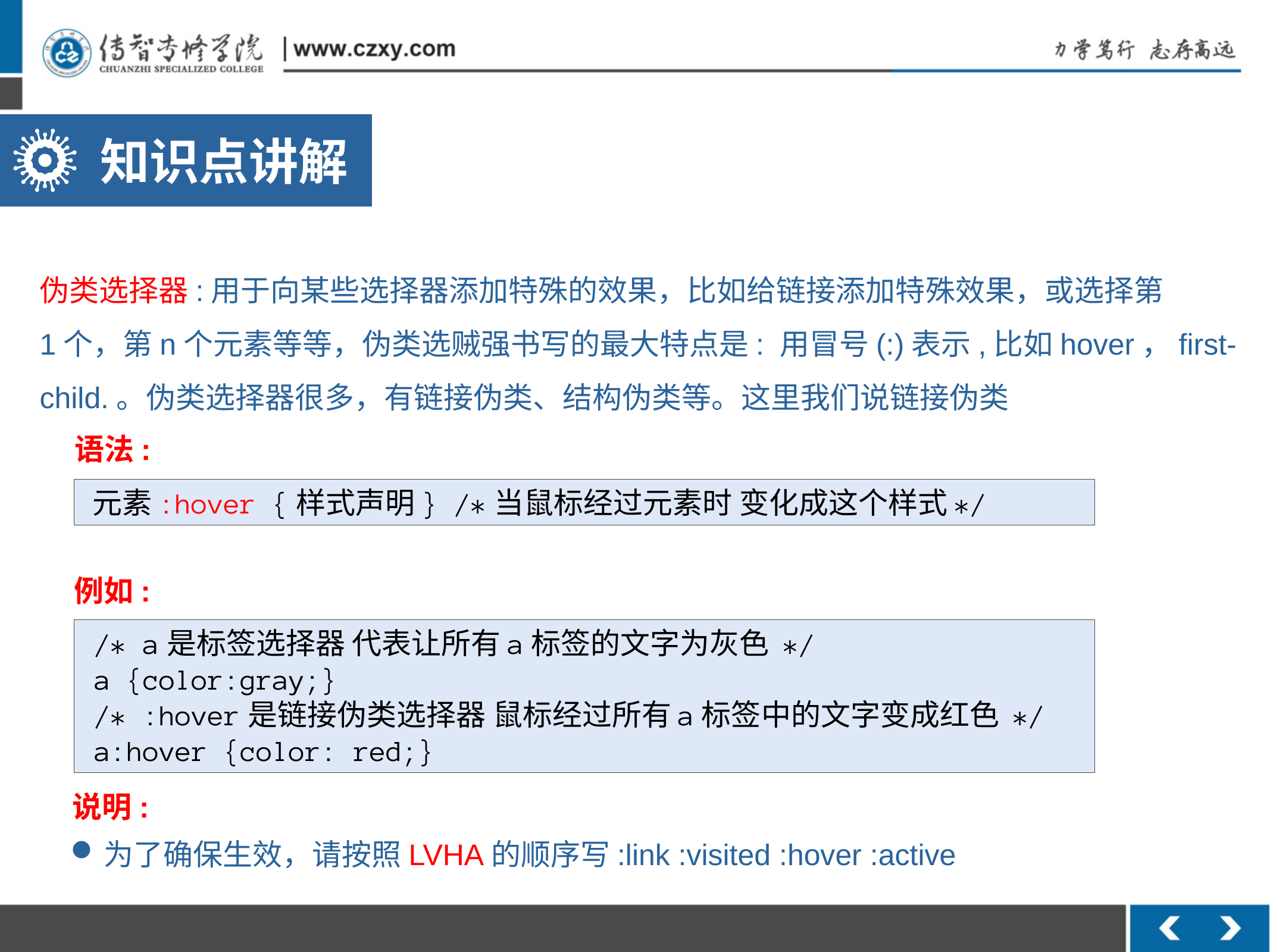

知识点讲解
伪类选择器:用于向某些选择器添加特殊的效果，比如给链接添加特殊效果，或选择第
1个，第n个元素等等，伪类选贼强书写的最大特点是: 用冒号(:)表示,比如hover，first-
child.。伪类选择器很多，有链接伪类、结构伪类等。这里我们说链接伪类
语法:
 元素:hover {样式声明} /*当鼠标经过元素时 变化成这个样式*/
例如:
 /* a是标签选择器 代表让所有a标签的文字为灰色 */
 a {color:gray;}
 /* :hover是链接伪类选择器 鼠标经过所有a标签中的文字变成红色 */
 a:hover {color: red;}
说明:
为了确保生效，请按照LVHA的顺序写:link :visited :hover :active